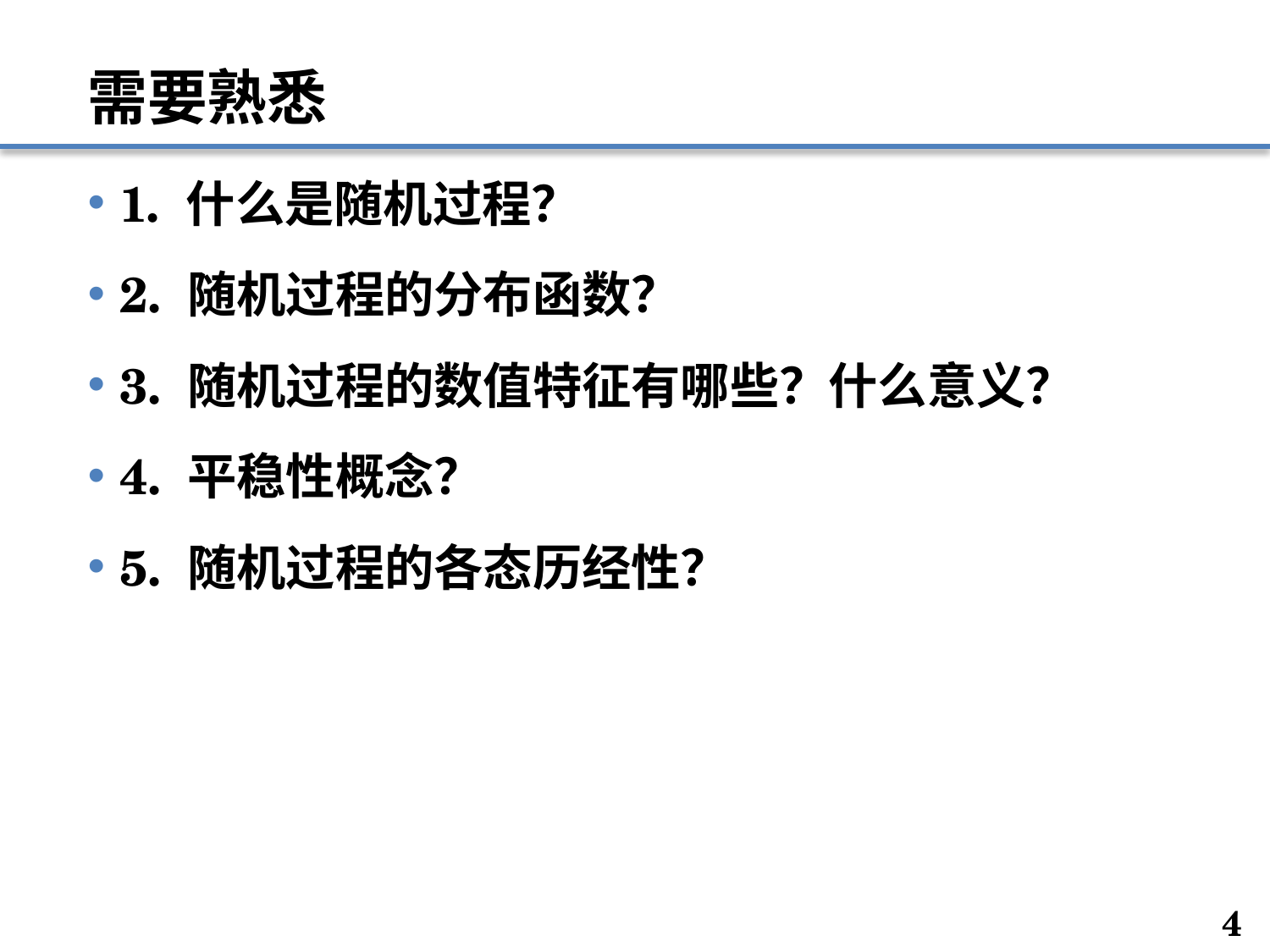

# 需要熟悉
1. 什么是随机过程？
2. 随机过程的分布函数？
3. 随机过程的数值特征有哪些？什么意义？
4. 平稳性概念？
5. 随机过程的各态历经性？
4